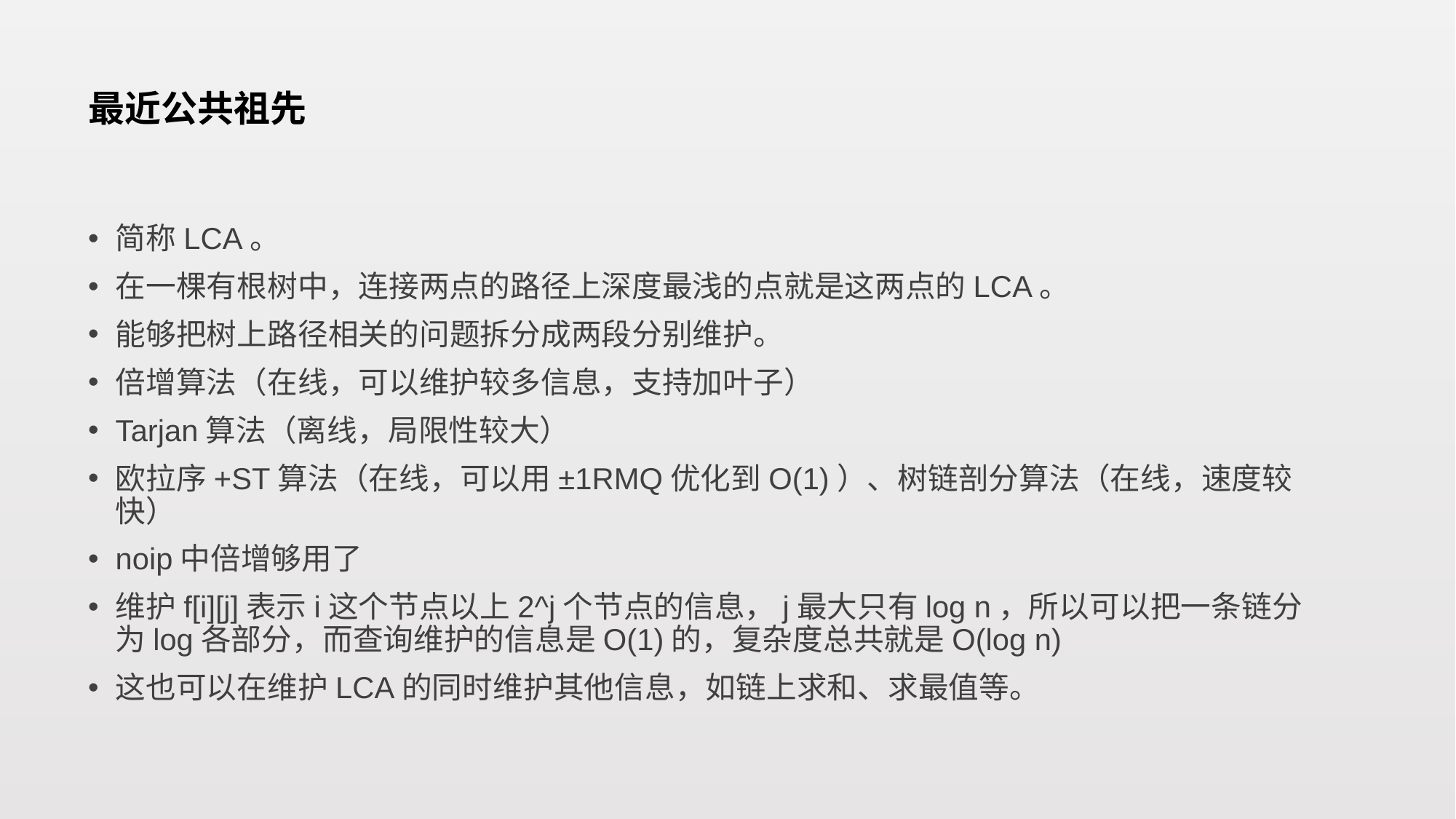

# 最近公共祖先
简称LCA。
在一棵有根树中，连接两点的路径上深度最浅的点就是这两点的LCA。
能够把树上路径相关的问题拆分成两段分别维护。
倍增算法（在线，可以维护较多信息，支持加叶子）
Tarjan算法（离线，局限性较大）
欧拉序+ST算法（在线，可以用±1RMQ优化到O(1)）、树链剖分算法（在线，速度较快）
noip中倍增够用了
维护f[i][j]表示i这个节点以上2^j个节点的信息，j最大只有log n，所以可以把一条链分为log各部分，而查询维护的信息是O(1)的，复杂度总共就是O(log n)
这也可以在维护LCA的同时维护其他信息，如链上求和、求最值等。